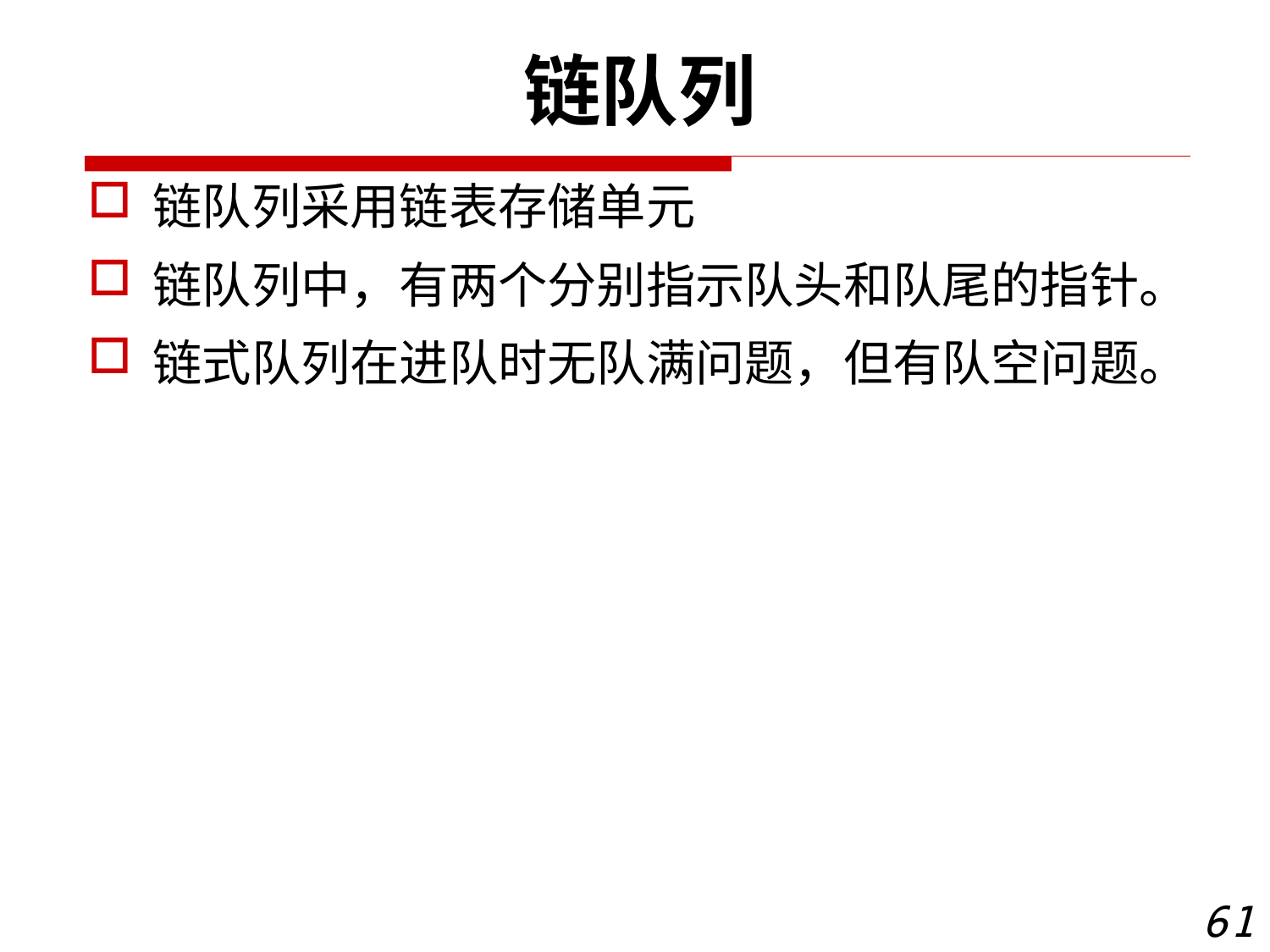

链队列
链队列采用链表存储单元
链队列中，有两个分别指示队头和队尾的指针。
链式队列在进队时无队满问题，但有队空问题。
61